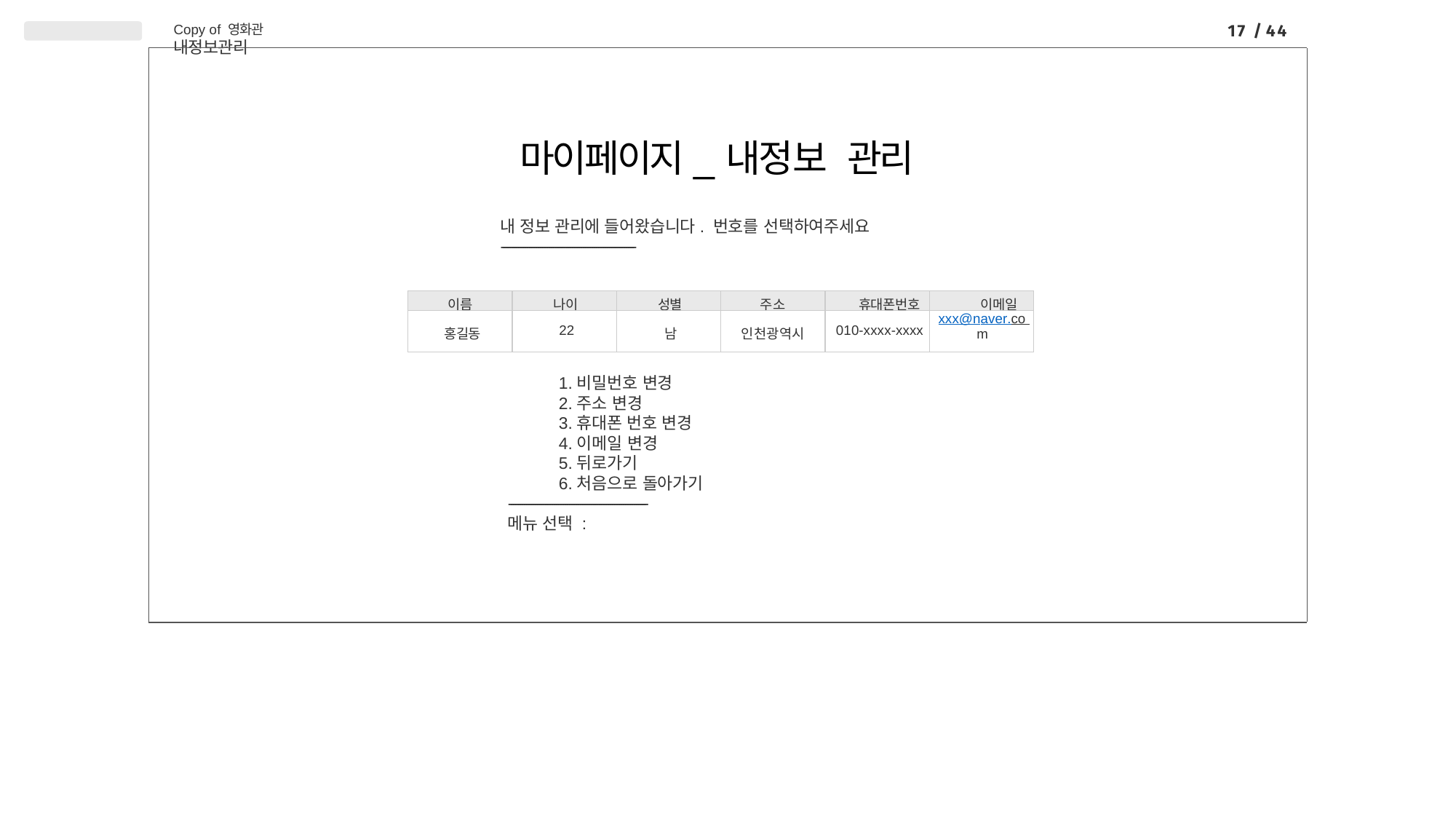

17 / 44
Copy of 영화관 내정보관리

# 마이페이지_내정보  관리
내 정보 관리에 들어왔습니다. 번호를 선택하여주세요
--------------------------------------------------------------
| 이름 | 나이 | 성별 | 주소 | 휴대폰번호 | 이메일 |
| --- | --- | --- | --- | --- | --- |
| 홍길동 | 22 | 남 | 인천광역시 | 010-xxxx-xxxx | xxx@naver.co m |
비밀번호 변경
주소 변경
휴대폰 번호 변경
이메일 변경
뒤로가기
처음으로 돌아가기
----------------------------------------------------------------
메뉴 선택 :